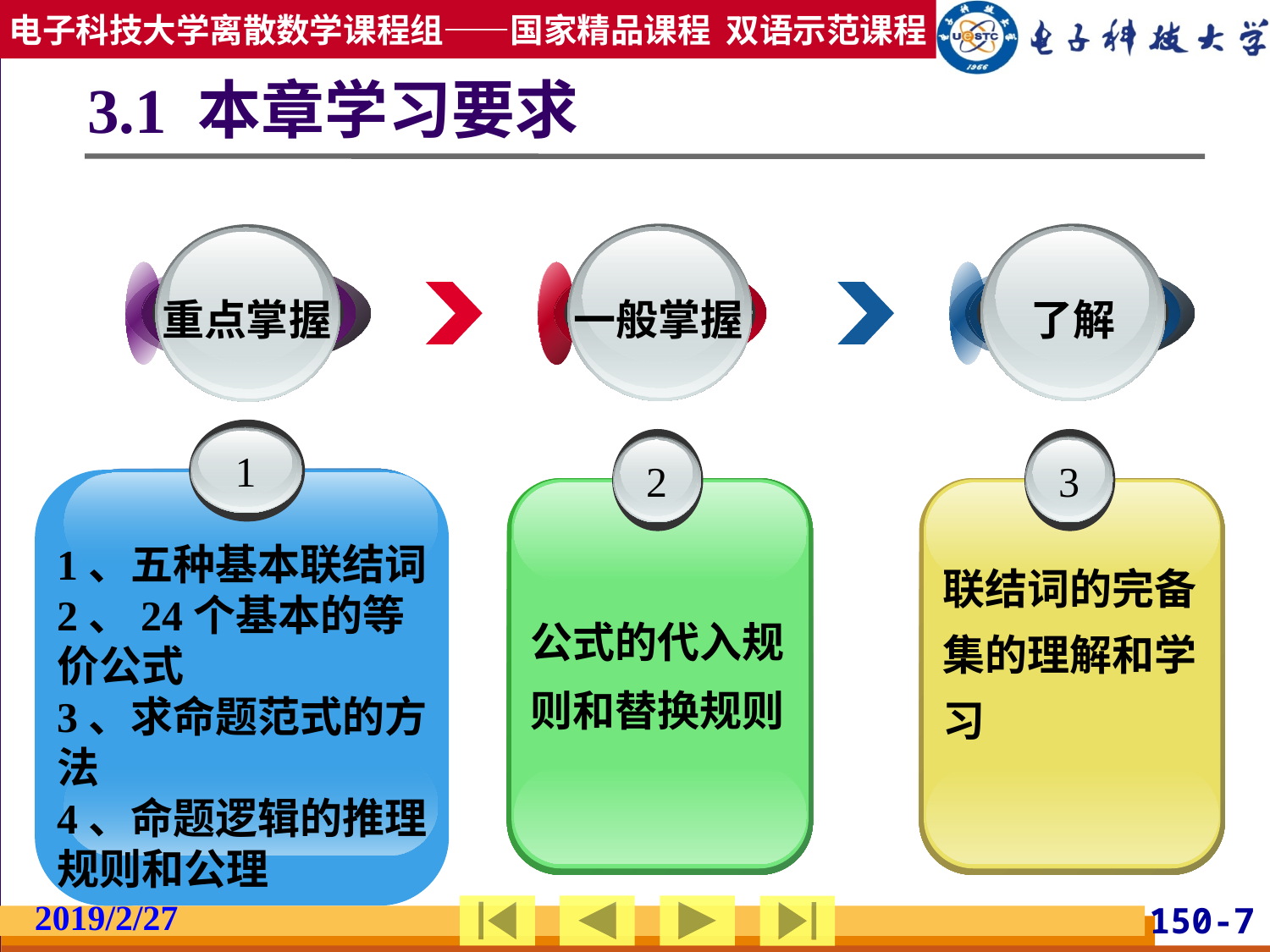

# 3.1 本章学习要求

一般掌握

了解

重点掌握

1

1、五种基本联结词
2、24个基本的等价公式
3、求命题范式的方法
4、命题逻辑的推理规则和公理

2

公式的代入规则和替换规则

3

联结词的完备集的理解和学习

2019/2/27